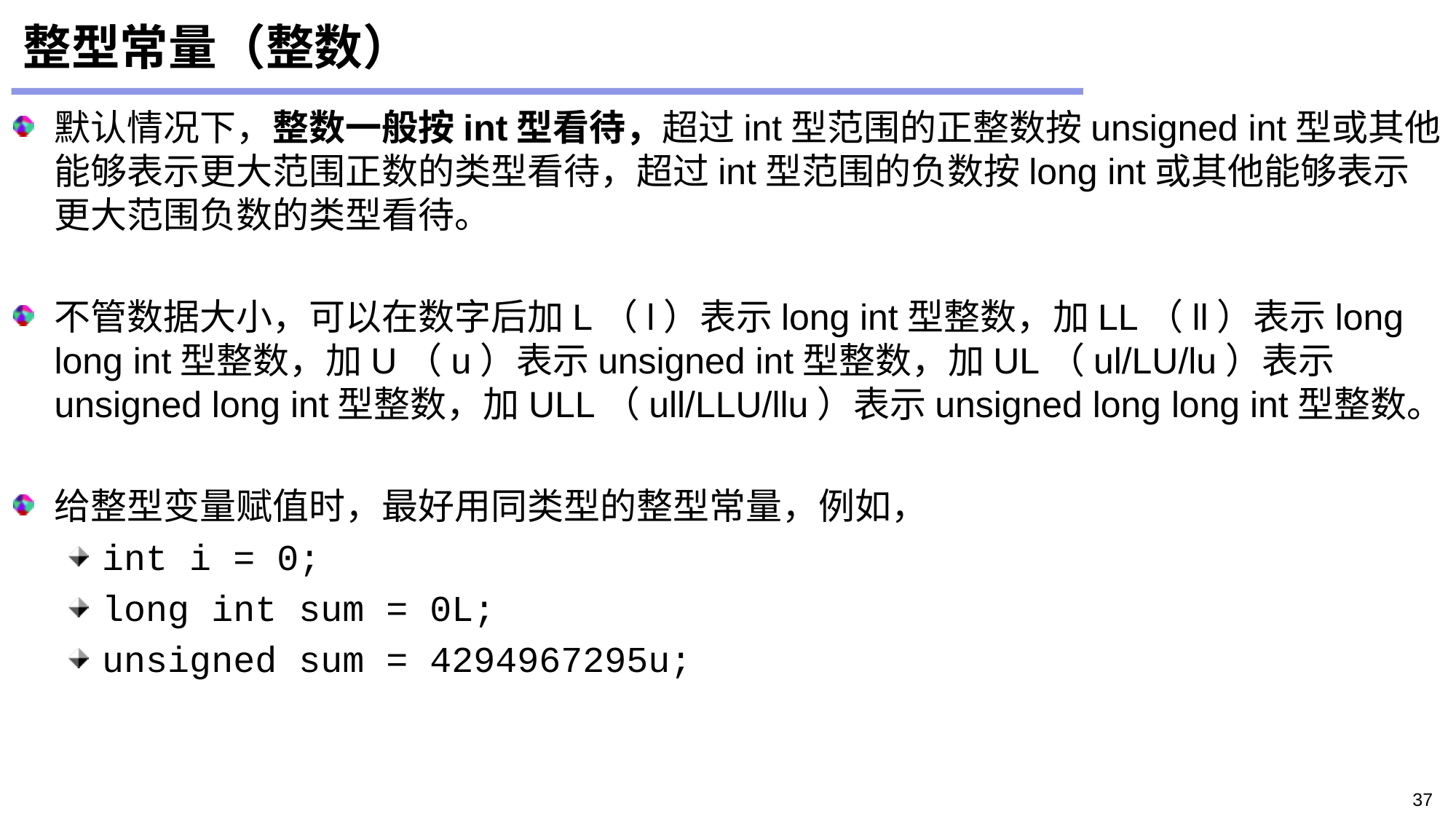

整型常量（整数）
默认情况下，整数一般按int型看待，超过int型范围的正整数按unsigned int型或其他能够表示更大范围正数的类型看待，超过int型范围的负数按long int或其他能够表示更大范围负数的类型看待。

不管数据大小，可以在数字后加L（l）表示long int型整数，加LL（ll）表示long long int型整数，加U（u）表示unsigned int型整数，加UL（ul/LU/lu）表示unsigned long int型整数，加ULL（ull/LLU/llu）表示unsigned long long int型整数。

给整型变量赋值时，最好用同类型的整型常量，例如，
int i = 0;
long int sum = 0L;
unsigned sum = 4294967295u;
37